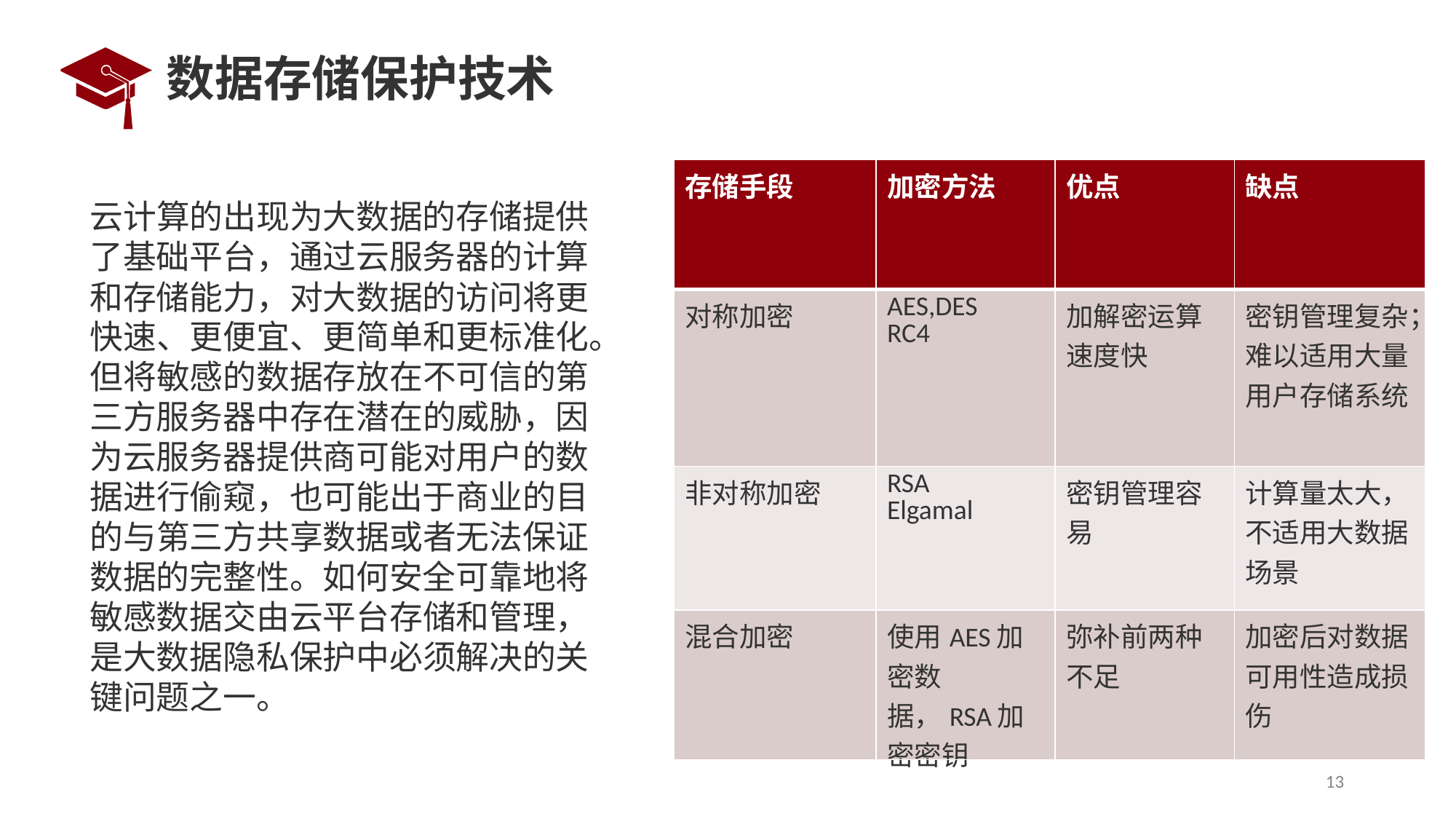

# 数据存储保护技术
| 存储手段 | 加密方法 | 优点 | 缺点 |
| --- | --- | --- | --- |
| 对称加密 | AES,DES RC4 | 加解密运算速度快 | 密钥管理复杂；难以适用大量用户存储系统 |
| 非对称加密 | RSA Elgamal | 密钥管理容易 | 计算量太大，不适用大数据场景 |
| 混合加密 | 使用AES加密数据，RSA加密密钥 | 弥补前两种不足 | 加密后对数据可用性造成损伤 |
云计算的出现为大数据的存储提供了基础平台，通过云服务器的计算和存储能力，对大数据的访问将更快速、更便宜、更简单和更标准化。但将敏感的数据存放在不可信的第三方服务器中存在潜在的威胁，因为云服务器提供商可能对用户的数 据进行偷窥，也可能出于商业的目的与第三方共享数据或者无法保证数据的完整性。如何安全可靠地将敏感数据交由云平台存储和管理，是大数据隐私保护中必须解决的关键问题之一。
13